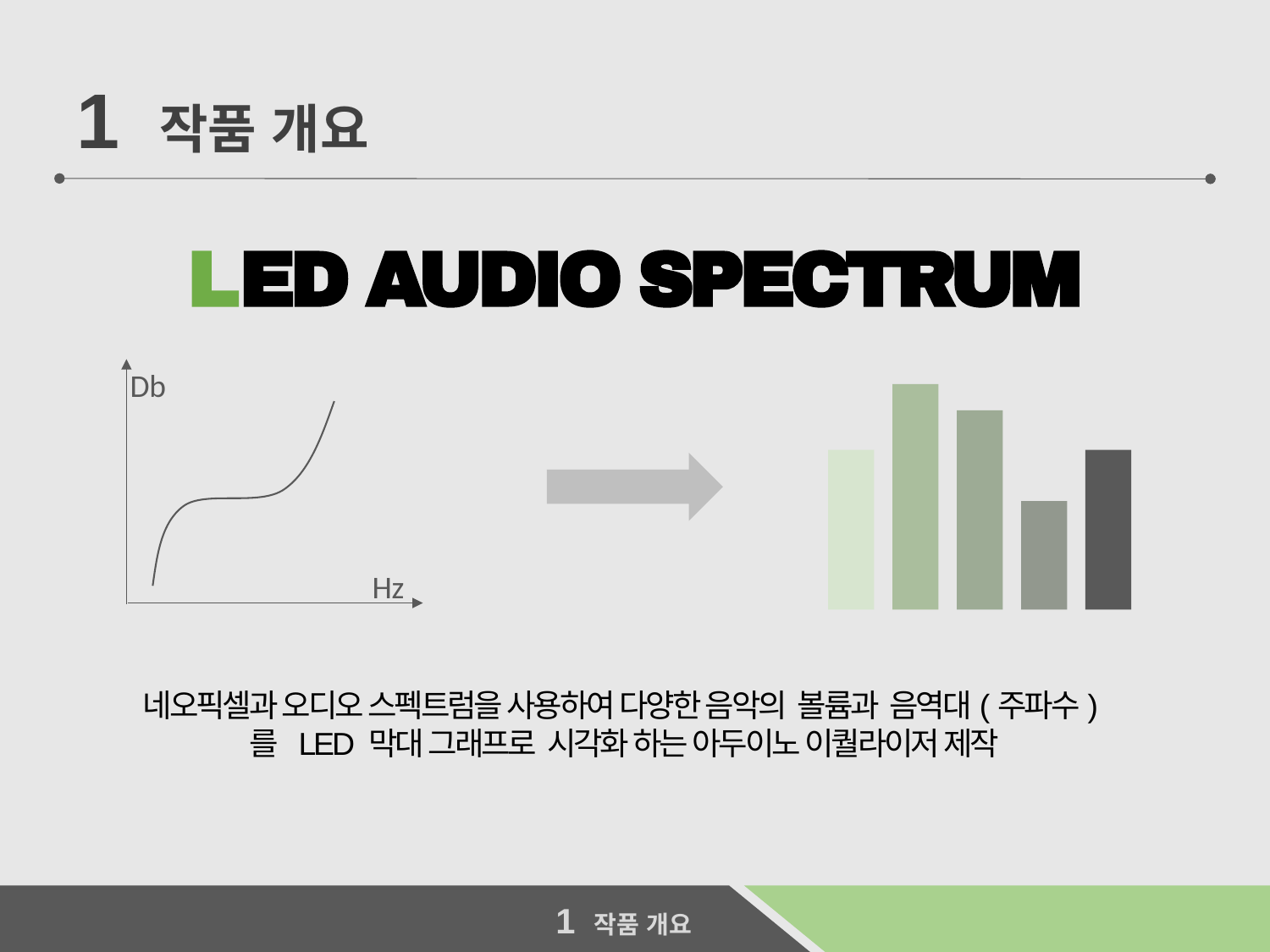

1 작품 개요
LED AUDIO SPECTRUM
Db

Hz
네오픽셀과 오디오 스펙트럼을 사용하여 다양한 음악의  볼륨과  음역대(주파수)를  LED 막대 그래프로  시각화 하는 아두이노 이퀄라이저 제작

 1 작품 개요